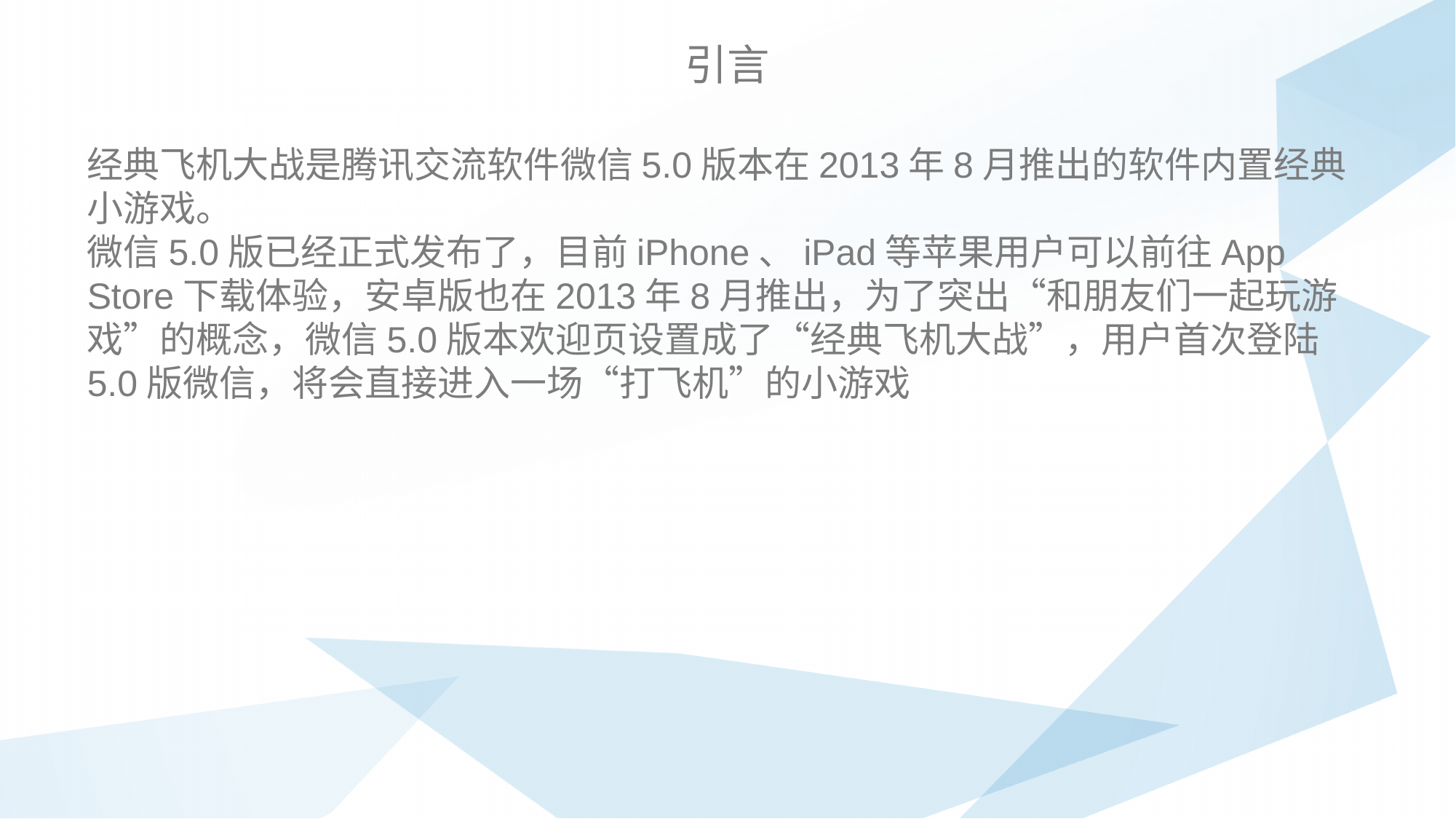

引言
经典飞机大战是腾讯交流软件微信5.0版本在2013年8月推出的软件内置经典小游戏。
微信5.0版已经正式发布了，目前iPhone、iPad等苹果用户可以前往App Store下载体验，安卓版也在2013年8月推出，为了突出“和朋友们一起玩游戏”的概念，微信5.0版本欢迎页设置成了“经典飞机大战”，用户首次登陆5.0版微信，将会直接进入一场“打飞机”的小游戏